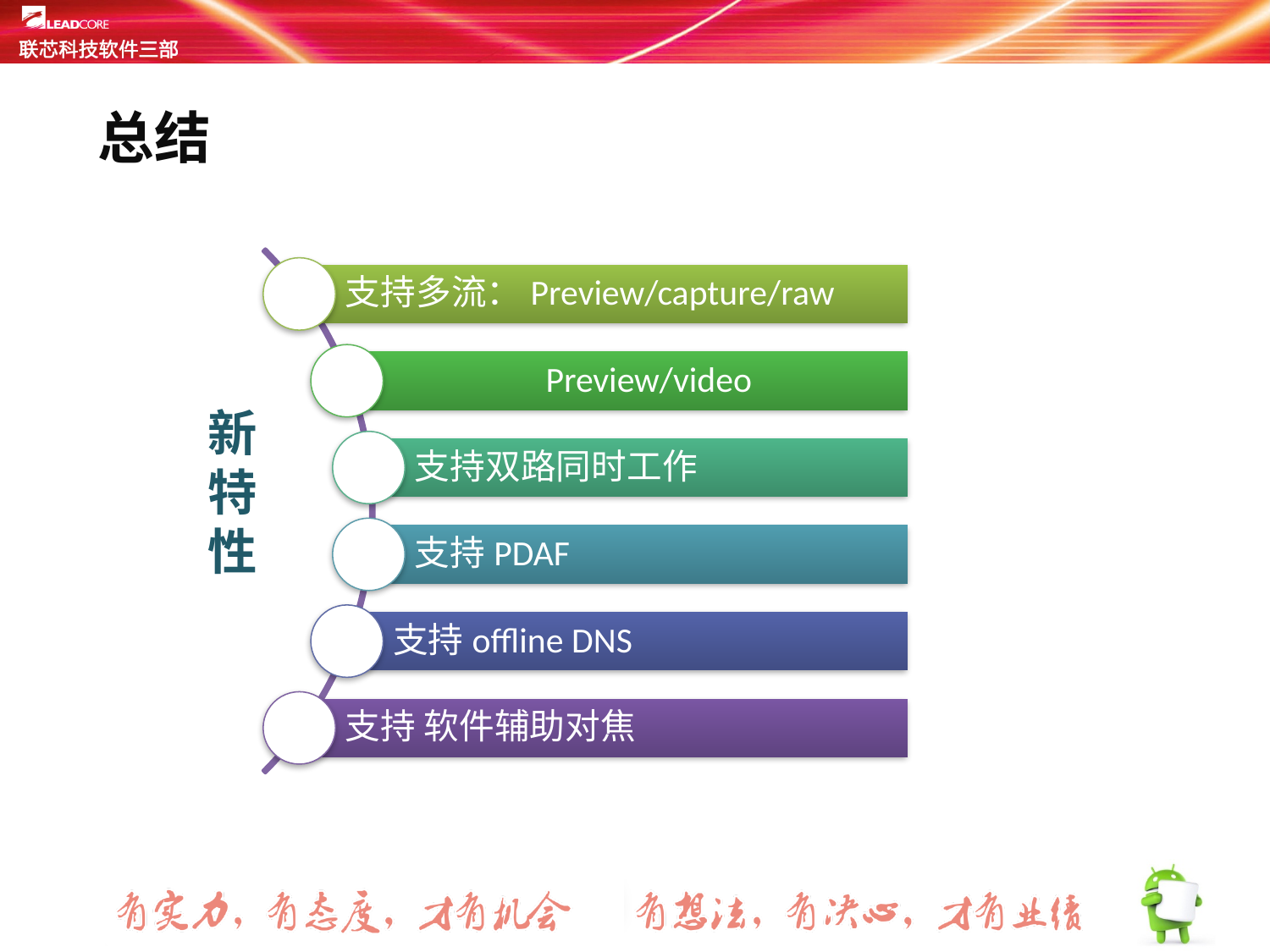

# 总结
支持多流：Preview/capture/raw
                   Preview/video
支持双路同时工作
支持PDAF
支持offline DNS
支持 软件辅助对焦
新特性